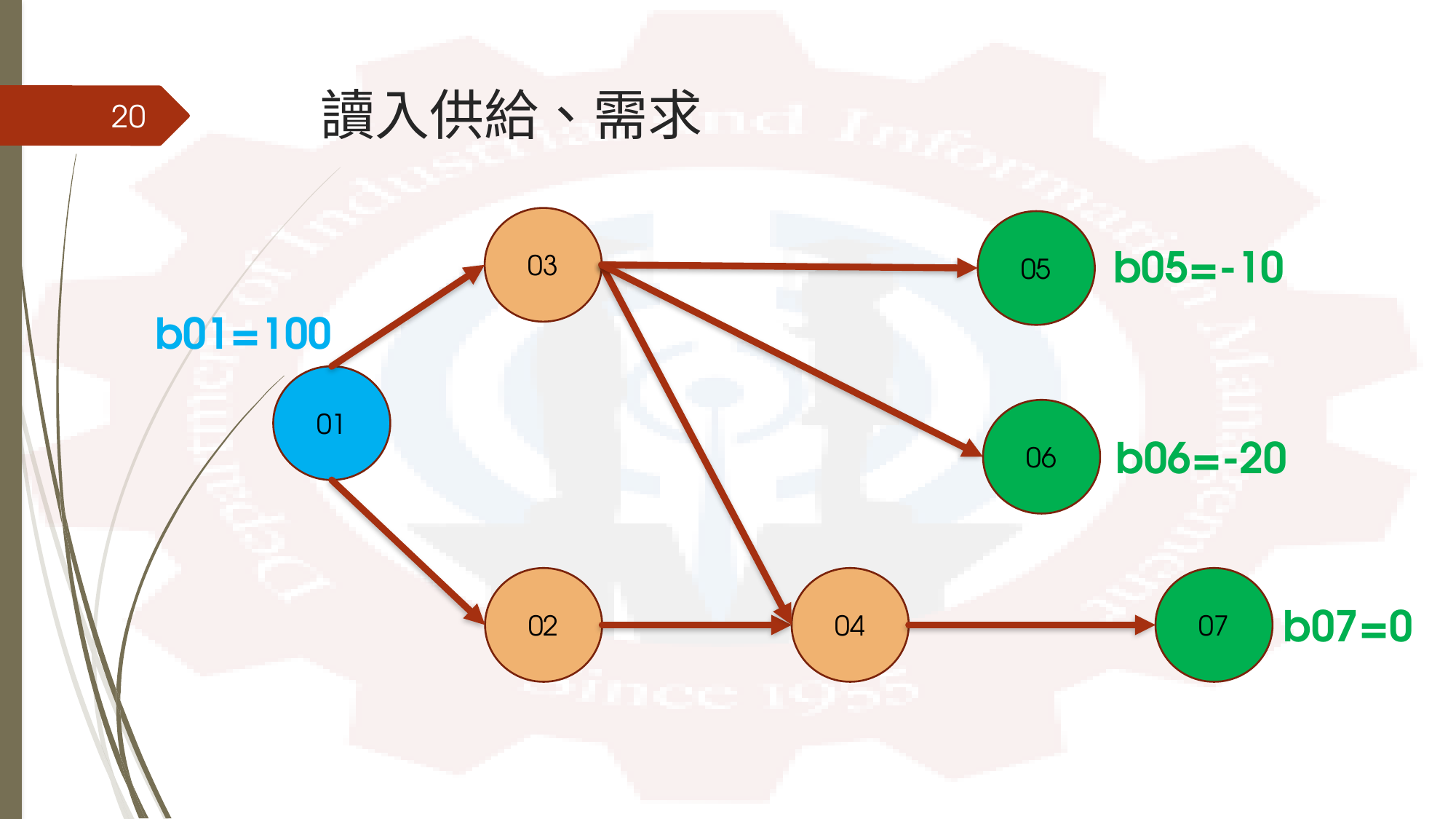

# 讀入供給、需求
20
03
05
b05=-10
b01=100
01
06
b06=-20
02
04
07
b07=0